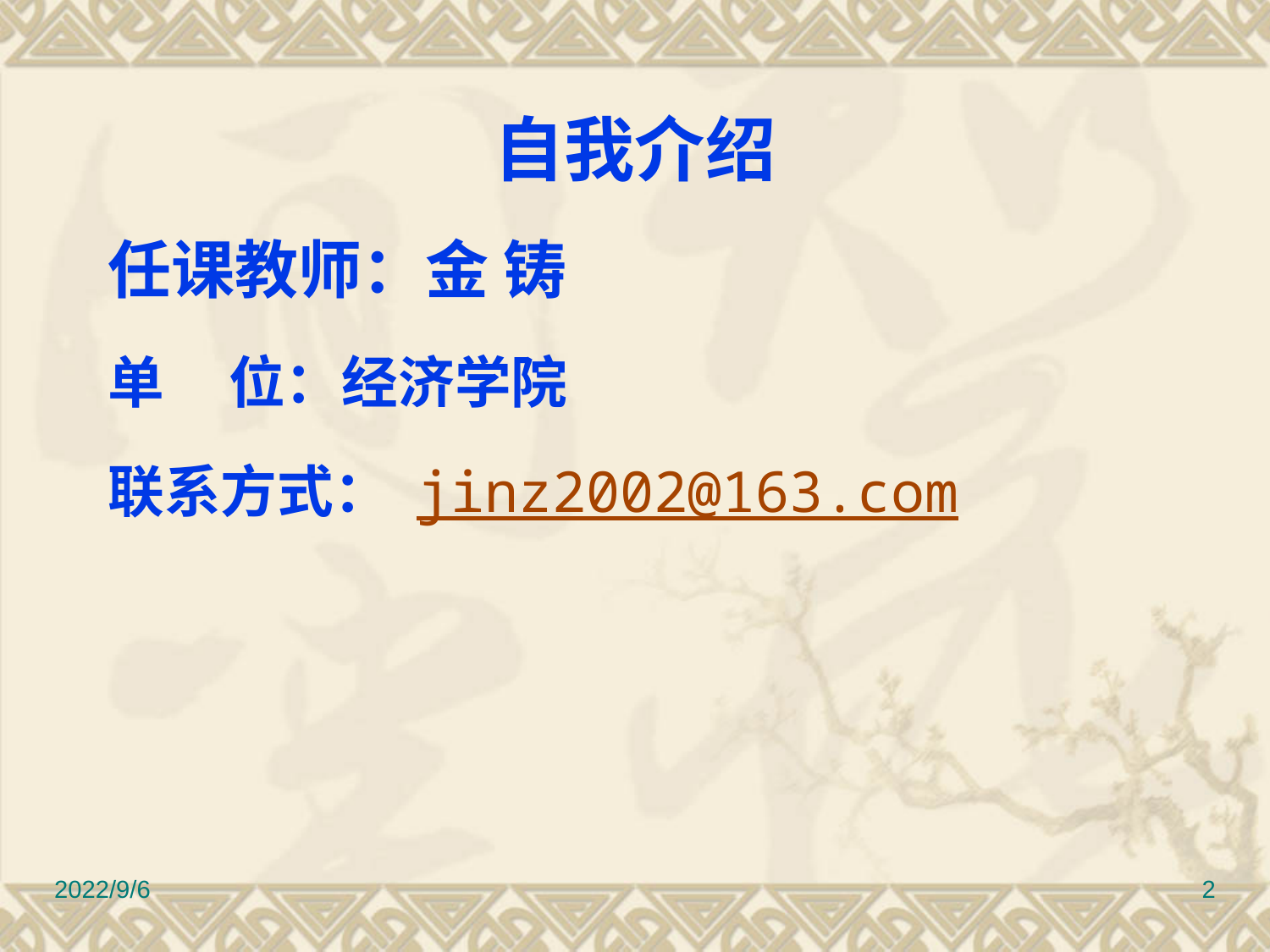

自我介绍

任课教师：金 铸

单     位：经济学院

联系方式： jinz2002@163.com

2022/9/6
2